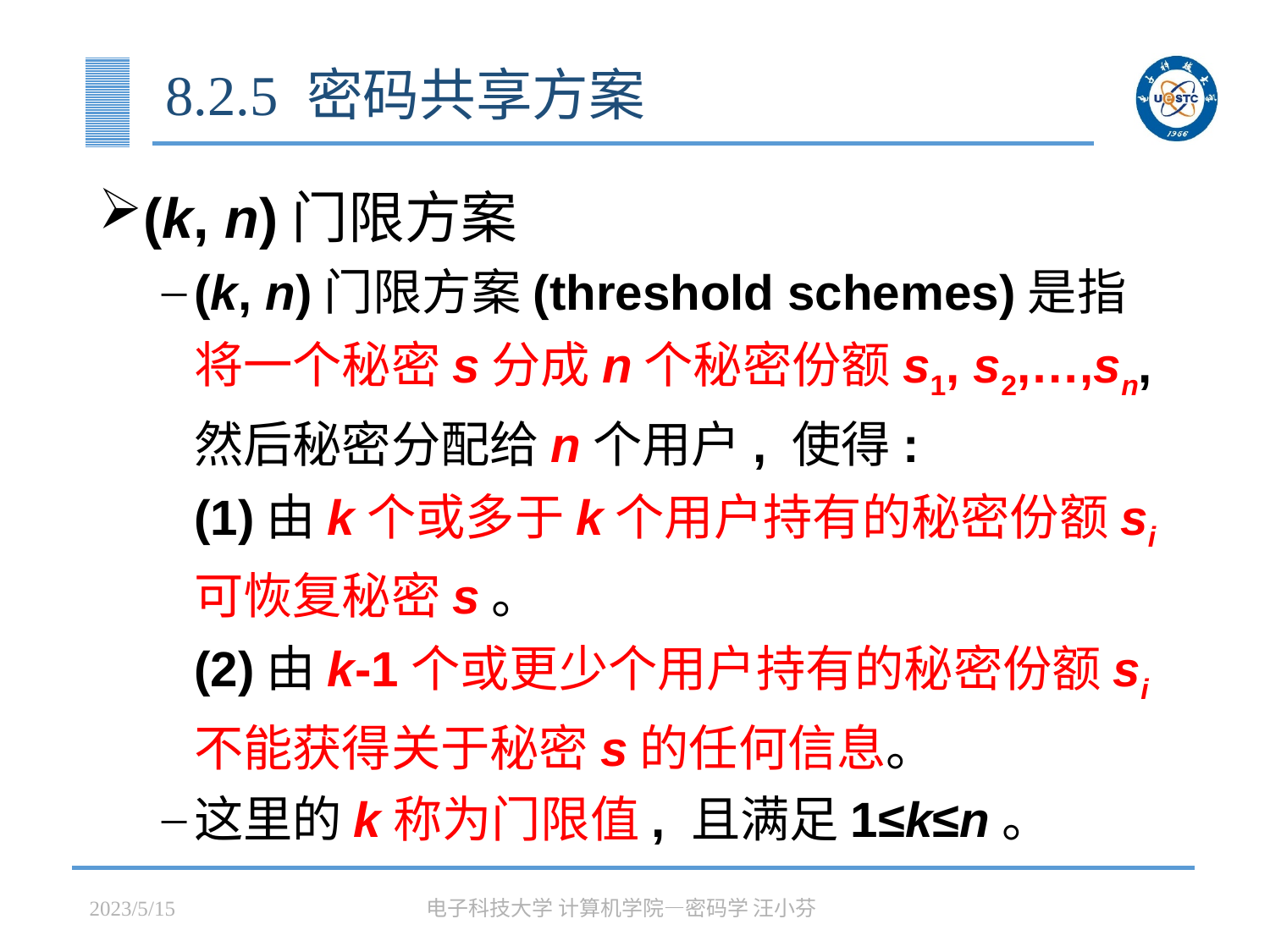

# 8.2.5 密码共享方案
(k, n)门限方案
(k, n)门限方案(threshold schemes)是指将一个秘密s分成n个秘密份额s1, s2,…,sn, 然后秘密分配给n个用户, 使得:
(1)由k个或多于k个用户持有的秘密份额si可恢复秘密s。
(2)由k-1个或更少个用户持有的秘密份额si不能获得关于秘密s的任何信息。
这里的k称为门限值, 且满足1≤k≤n。

2023/5/15
电子科技大学 计算机学院—密码学 汪小芬